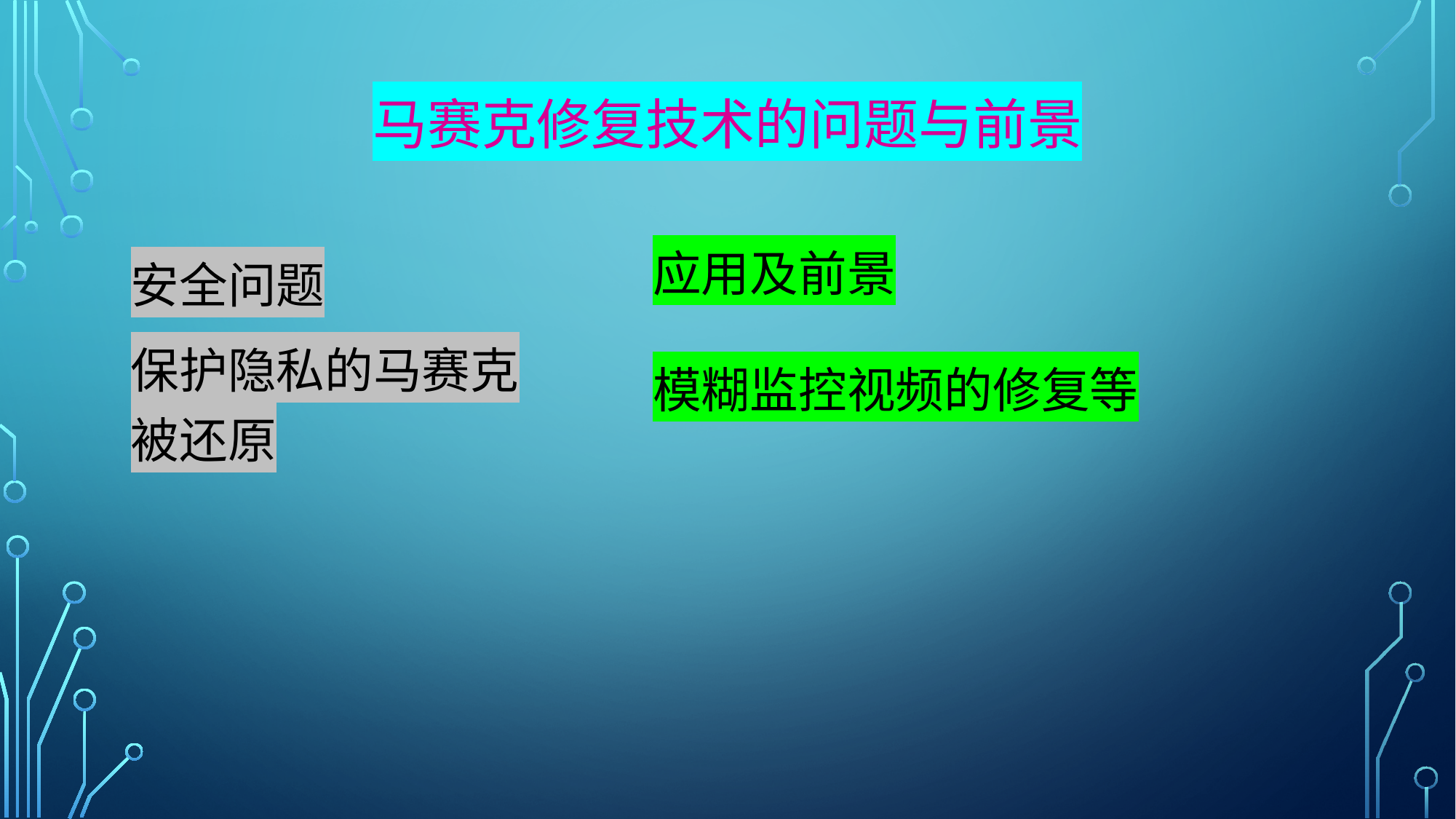

# 马赛克修复技术的问题与前景
安全问题
保护隐私的马赛克被还原

应用及前景

模糊监控视频的修复等